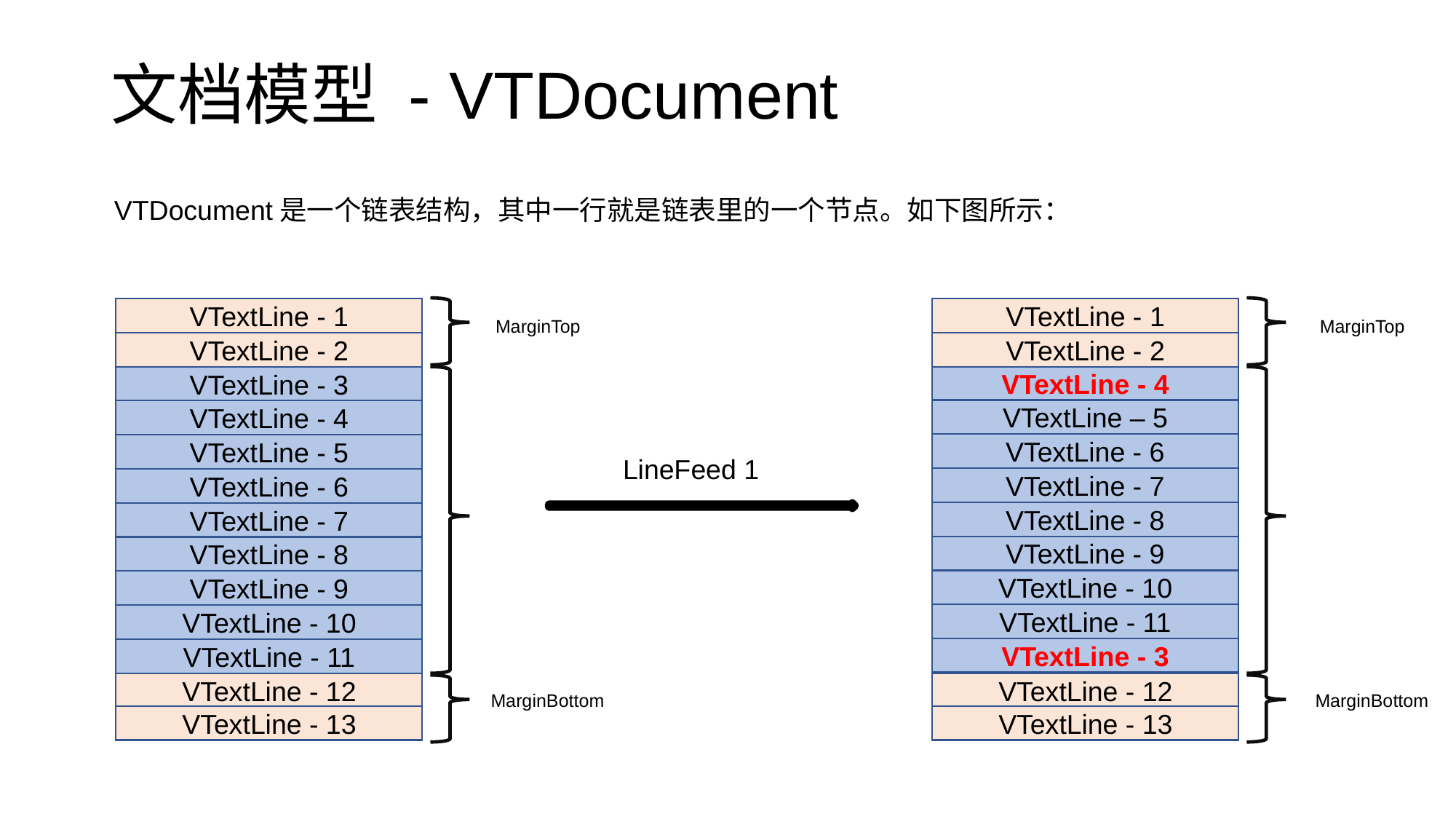

# 文档模型 - VTDocument
VTDocument是一个链表结构，其中一行就是链表里的一个节点。如下图所示：

VTextLine - 1
VTextLine - 1
MarginTop
MarginTop
VTextLine - 2
VTextLine - 2
VTextLine - 4
VTextLine - 3

VTextLine – 5
VTextLine - 4
VTextLine - 6
VTextLine - 5
LineFeed 1
VTextLine - 7
VTextLine - 6
VTextLine - 8
VTextLine - 7

VTextLine - 9
VTextLine - 8
VTextLine - 10
VTextLine - 9
VTextLine - 11
VTextLine - 10
VTextLine - 3
VTextLine - 11
VTextLine - 12
VTextLine - 12

MarginBottom
MarginBottom
VTextLine - 13
VTextLine - 13